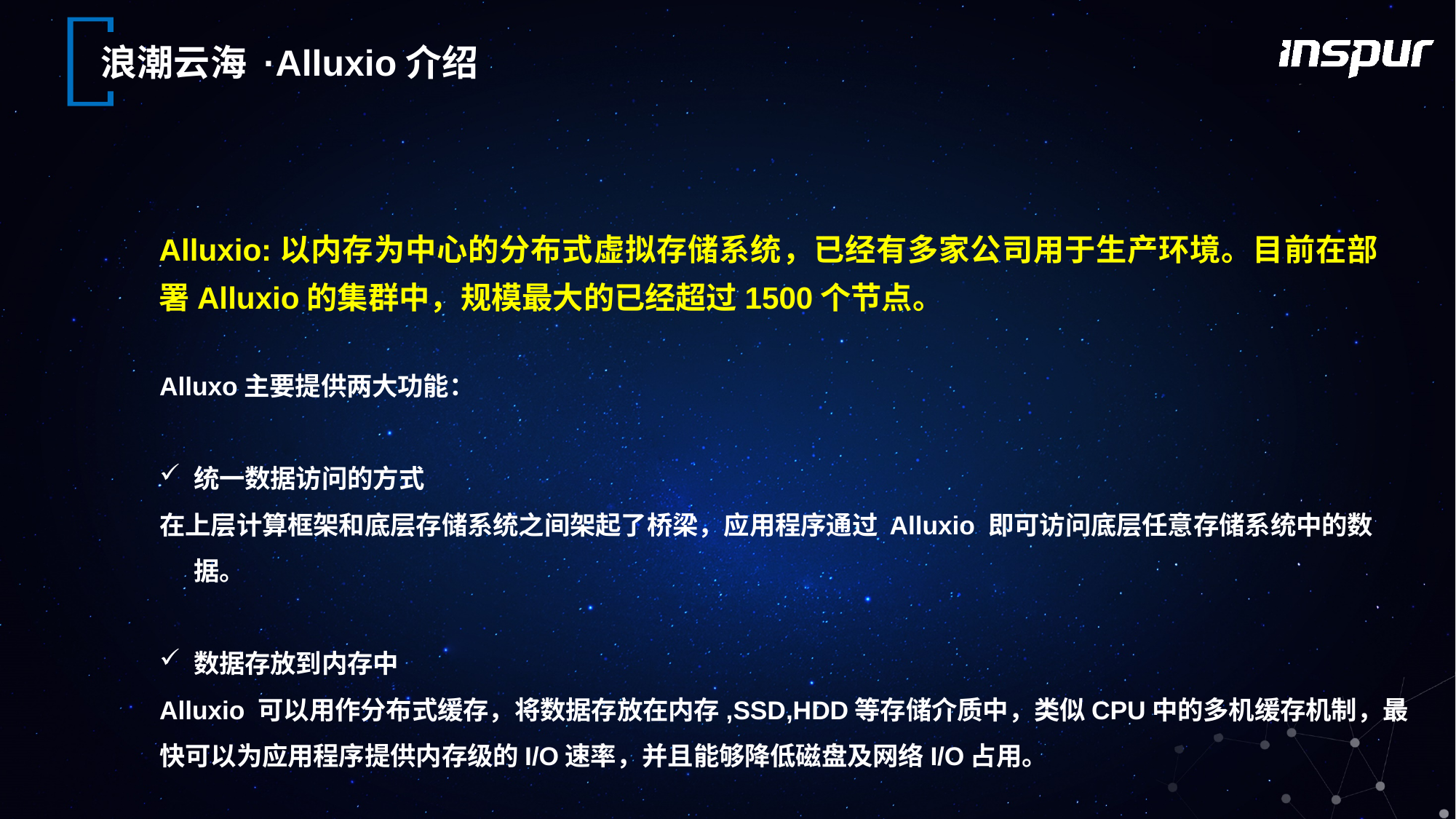

浪潮云海 ·Alluxio介绍
Alluxio:以内存为中心的分布式虚拟存储系统，已经有多家公司用于生产环境。目前在部署Alluxio的集群中，规模最大的已经超过1500个节点。
Alluxo主要提供两大功能：

统一数据访问的方式
在上层计算框架和底层存储系统之间架起了桥梁，应用程序通过 Alluxio 即可访问底层任意存储系统中的数据。

数据存放到内存中
Alluxio 可以用作分布式缓存，将数据存放在内存,SSD,HDD等存储介质中，类似CPU中的多机缓存机制，最快可以为应用程序提供内存级的I/O速率，并且能够降低磁盘及网络I/O占用。